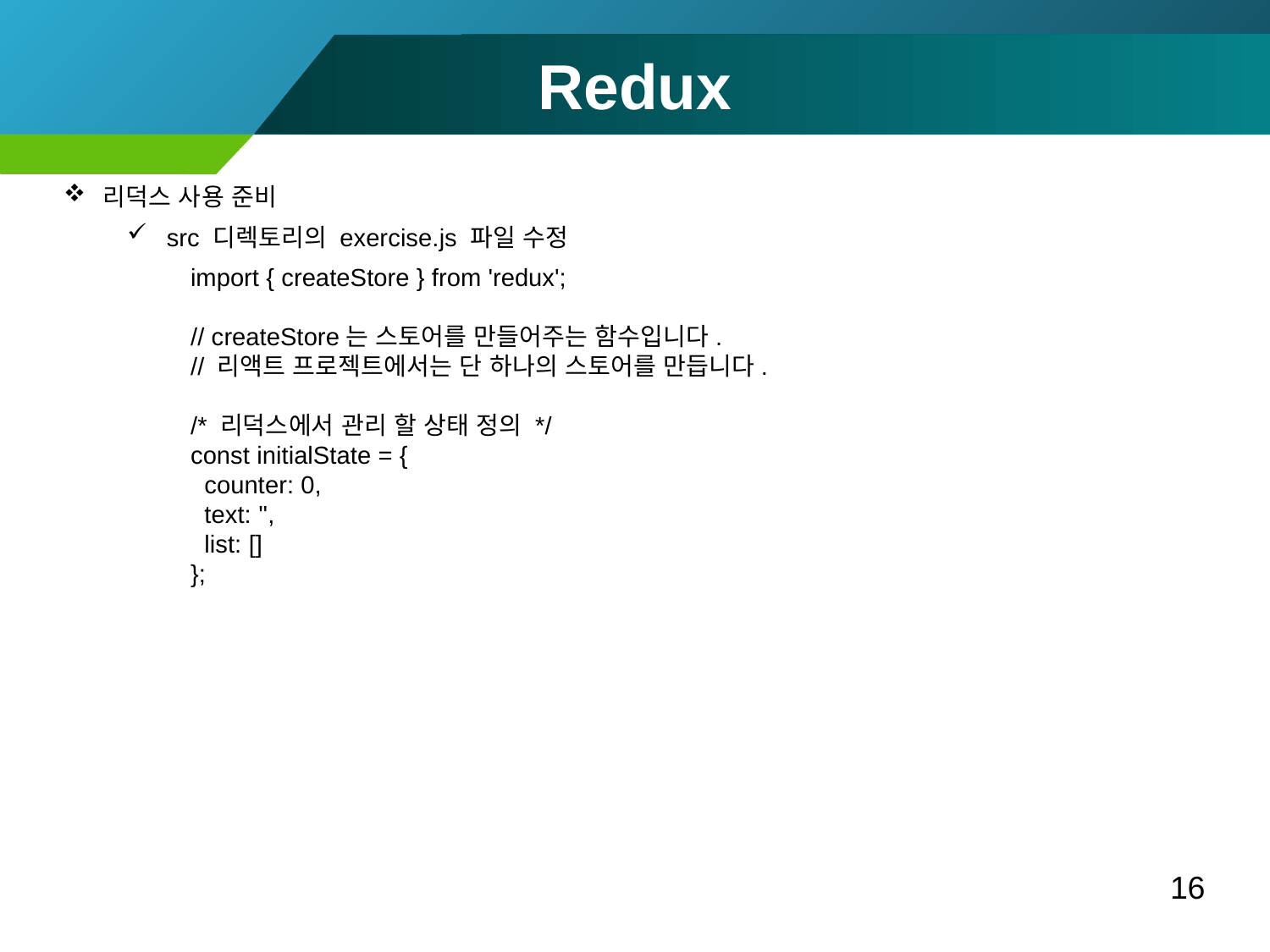

Redux
리덕스 사용 준비
src 디렉토리의 exercise.js 파일 수정
import { createStore } from 'redux';

// createStore는 스토어를 만들어주는 함수입니다.
// 리액트 프로젝트에서는 단 하나의 스토어를 만듭니다.

/* 리덕스에서 관리 할 상태 정의 */
const initialState = {
  counter: 0,
  text: '',
  list: []
};

16